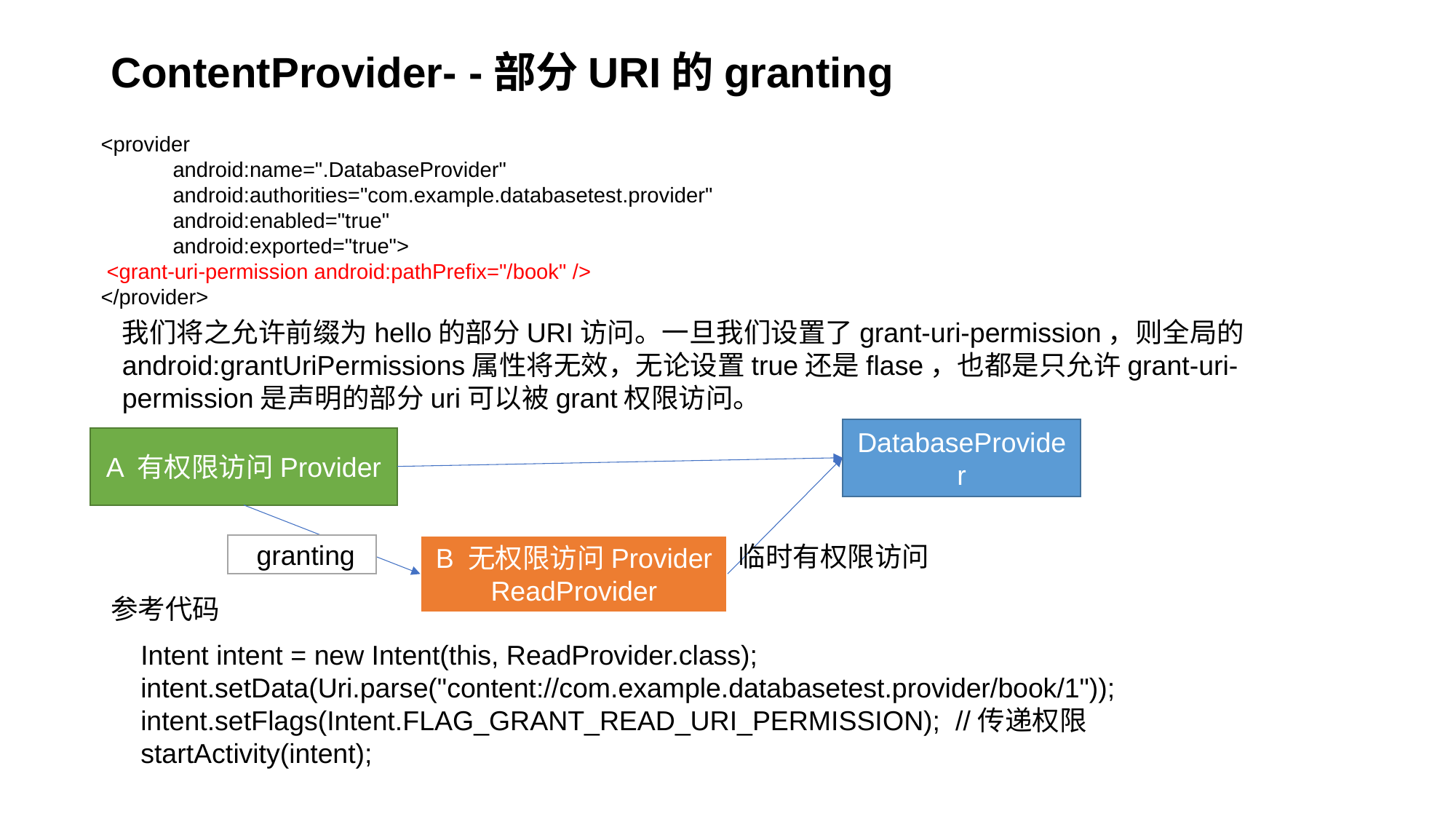

# ContentProvider- -部分URI的granting
<provider
            android:name=".DatabaseProvider"
            android:authorities="com.example.databasetest.provider"
            android:enabled="true"
            android:exported="true">
 <grant-uri-permission android:pathPrefix="/book" />
</provider>

我们将之允许前缀为hello的部分URI访问。一旦我们设置了grant-uri-permission，则全局的android:grantUriPermissions属性将无效，无论设置true还是flase，也都是只允许grant-uri-permission是声明的部分uri可以被grant权限访问。
DatabaseProvider
A 有权限访问Provider
临时有权限访问
 granting
B 无权限访问Provider
ReadProvider
参考代码
Intent intent = new Intent(this, ReadProvider.class);
intent.setData(Uri.parse("content://com.example.databasetest.provider/book/1"));
intent.setFlags(Intent.FLAG_GRANT_READ_URI_PERMISSION);  //传递权限
startActivity(intent);